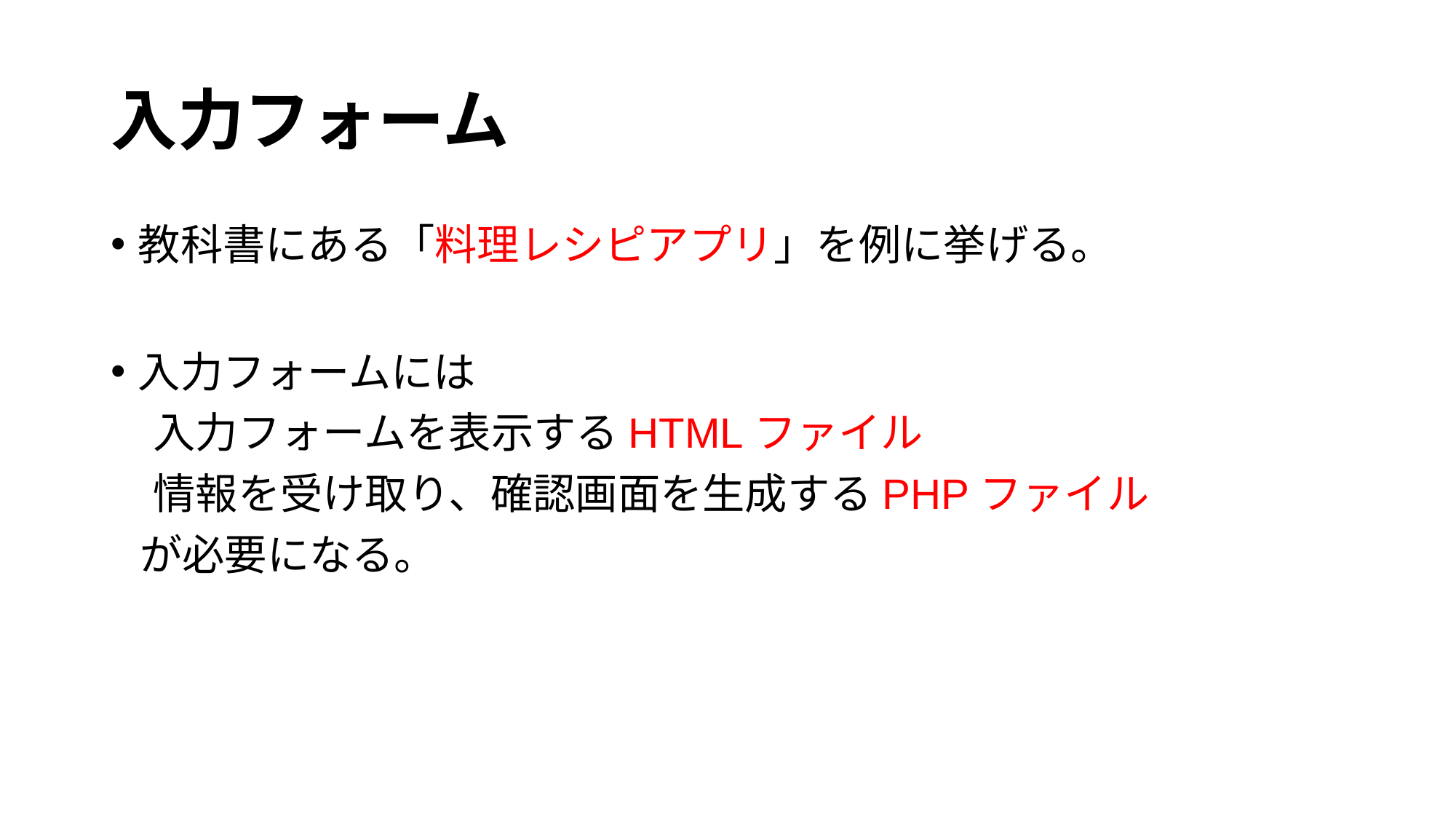

# 入力フォーム
教科書にある「料理レシピアプリ」を例に挙げる。

入力フォームには
　入力フォームを表示するHTMLファイル
　情報を受け取り、確認画面を生成するPHPファイル
  が必要になる。